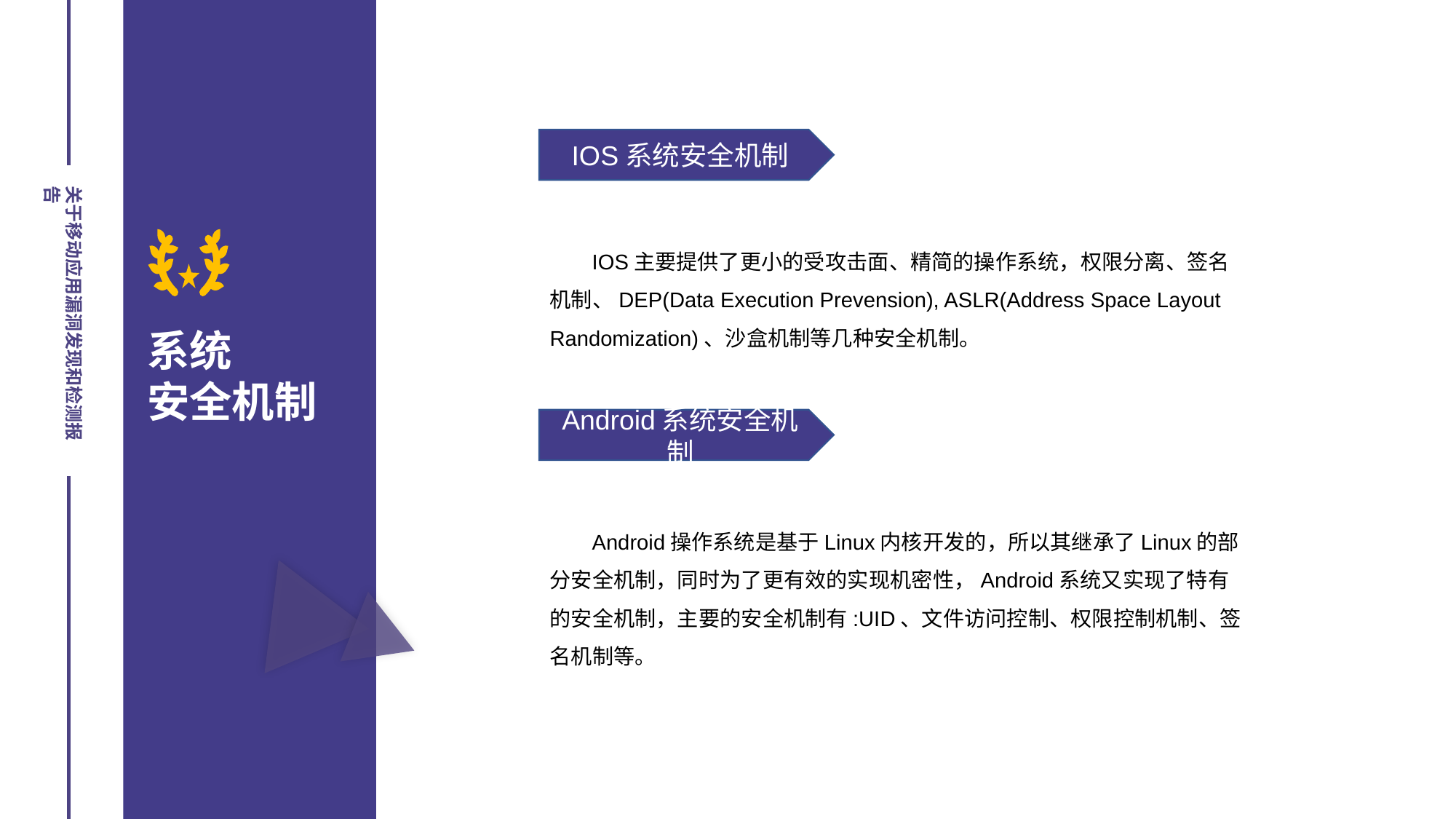

IOS系统安全机制
       IOS主要提供了更小的受攻击面、精简的操作系统，权限分离、签名机制、DEP(Data Execution Prevension), ASLR(Address Space Layout Randomization)、沙盒机制等几种安全机制。
22%
关于移动应用漏洞发现和检测报告

系统
安全机制
Android系统安全机制
       Android操作系统是基于Linux内核开发的，所以其继承了Linux的部分安全机制，同时为了更有效的实现机密性，Android系统又实现了特有的安全机制，主要的安全机制有:UID、文件访问控制、权限控制机制、签名机制等。